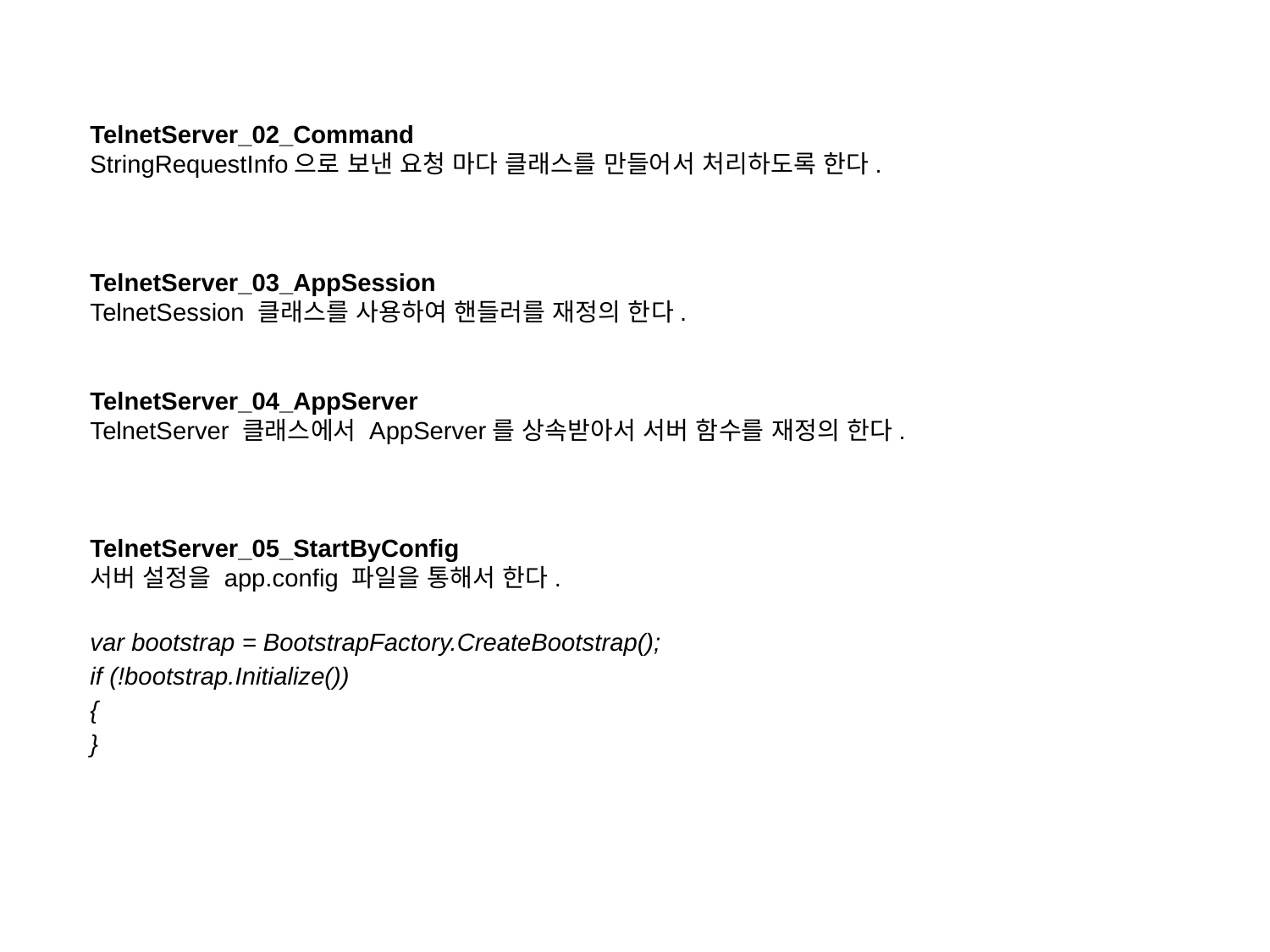

TelnetServer_02_Command
StringRequestInfo으로 보낸 요청 마다 클래스를 만들어서 처리하도록 한다.

TelnetServer_03_AppSession
TelnetSession 클래스를 사용하여 핸들러를 재정의 한다.

TelnetServer_04_AppServer
TelnetServer 클래스에서 AppServer를 상속받아서 서버 함수를 재정의 한다.

TelnetServer_05_StartByConfig
서버 설정을 app.config 파일을 통해서 한다.

var bootstrap = BootstrapFactory.CreateBootstrap();
if (!bootstrap.Initialize())
{
}